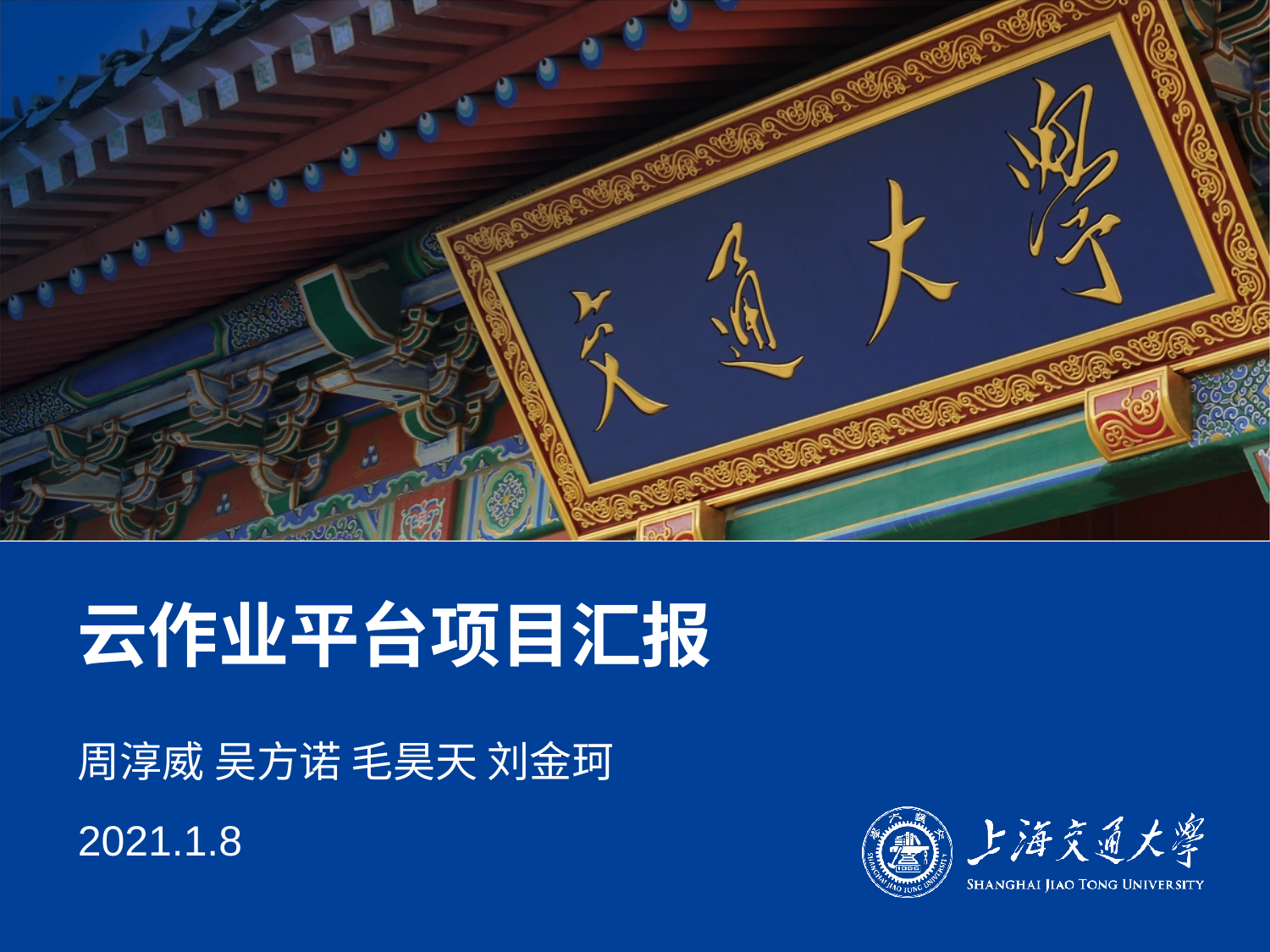

# 云作业平台项目汇报
周淳威 吴方诺 毛昊天 刘金珂
2021.1.8